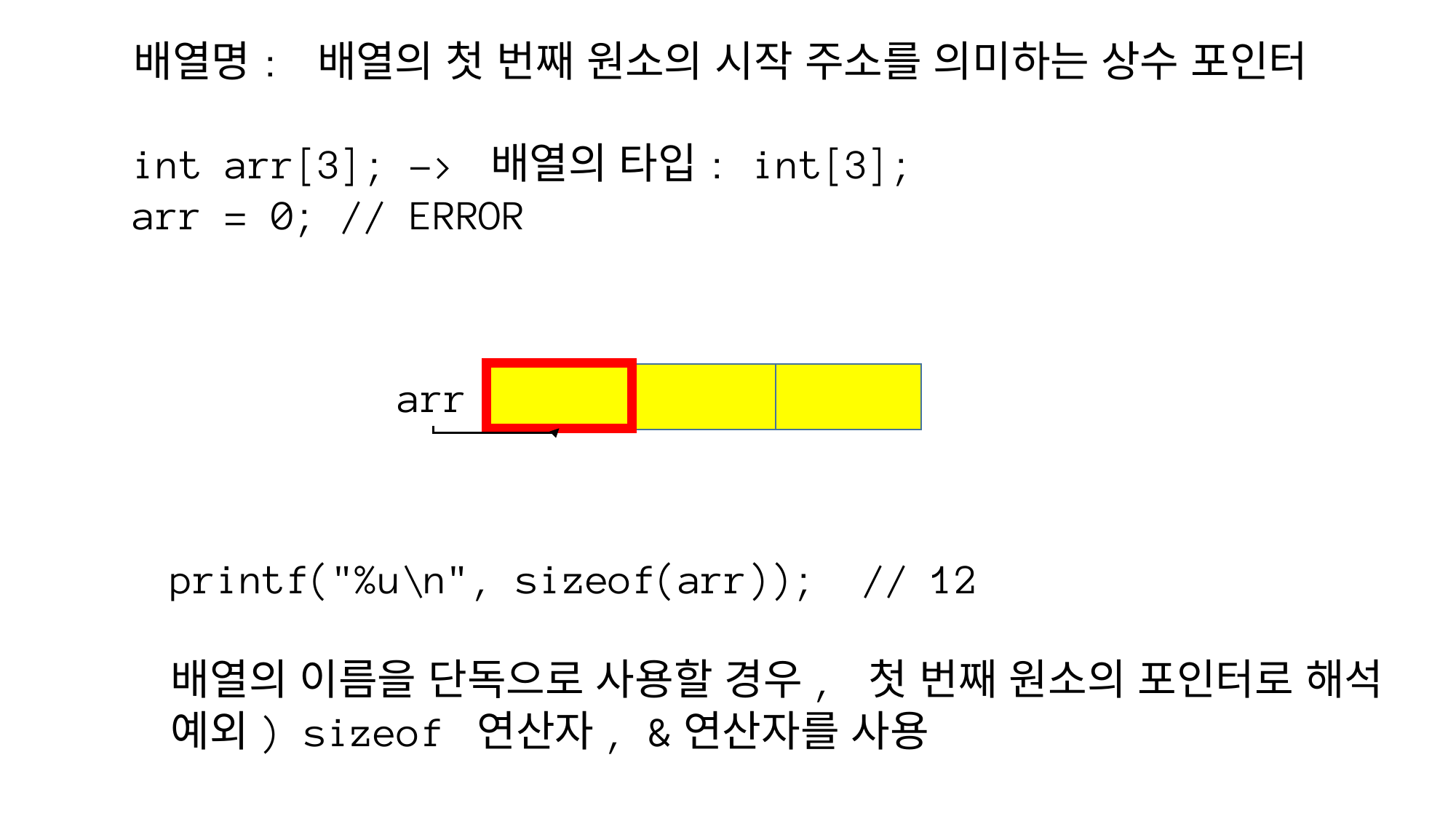

배열명: 배열의 첫 번째 원소의 시작 주소를 의미하는 상수 포인터

int arr[3]; -> 배열의 타입: int[3];
arr = 0; // ERROR

arr

printf("%u\n", sizeof(arr));  // 12

배열의 이름을 단독으로 사용할 경우, 첫 번째 원소의 포인터로 해석
예외) sizeof 연산자, &연산자를 사용